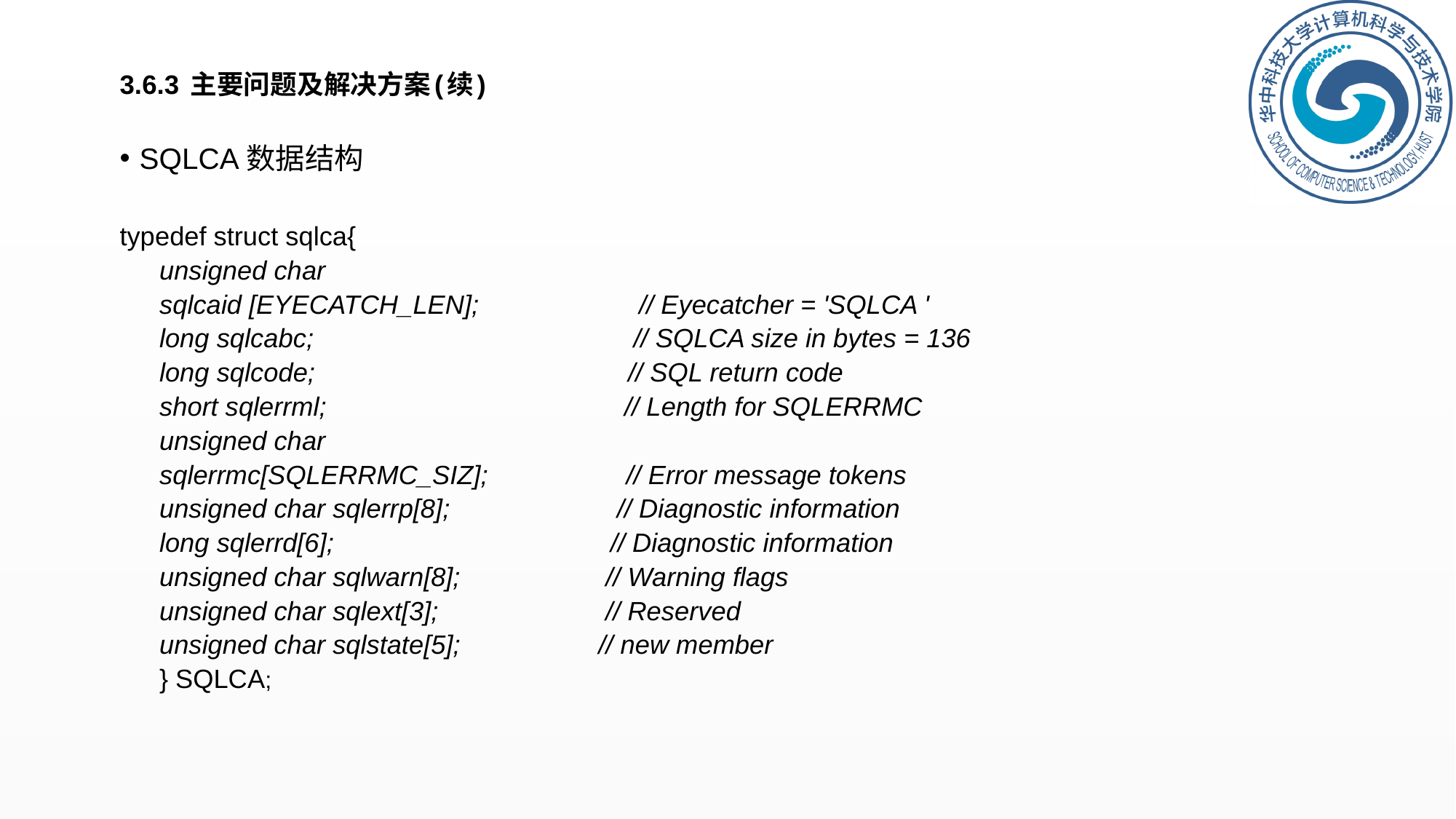

# 3.6.3 主要问题及解决方案(续)
SQLCA数据结构

typedef struct sqlca{
unsigned char
sqlcaid [EYECATCH_LEN];                      // Eyecatcher = 'SQLCA '
long sqlcabc;                                            // SQLCA size in bytes = 136
long sqlcode;                                           // SQL return code
short sqlerrml;                                         // Length for SQLERRMC
unsigned char
sqlerrmc[SQLERRMC_SIZ];                   // Error message tokens
unsigned char sqlerrp[8];                       // Diagnostic information
long sqlerrd[6];                                      // Diagnostic information
unsigned char sqlwarn[8];                    // Warning flags
unsigned char sqlext[3];                       // Reserved
unsigned char sqlstate[5];                   // new member
} SQLCA;